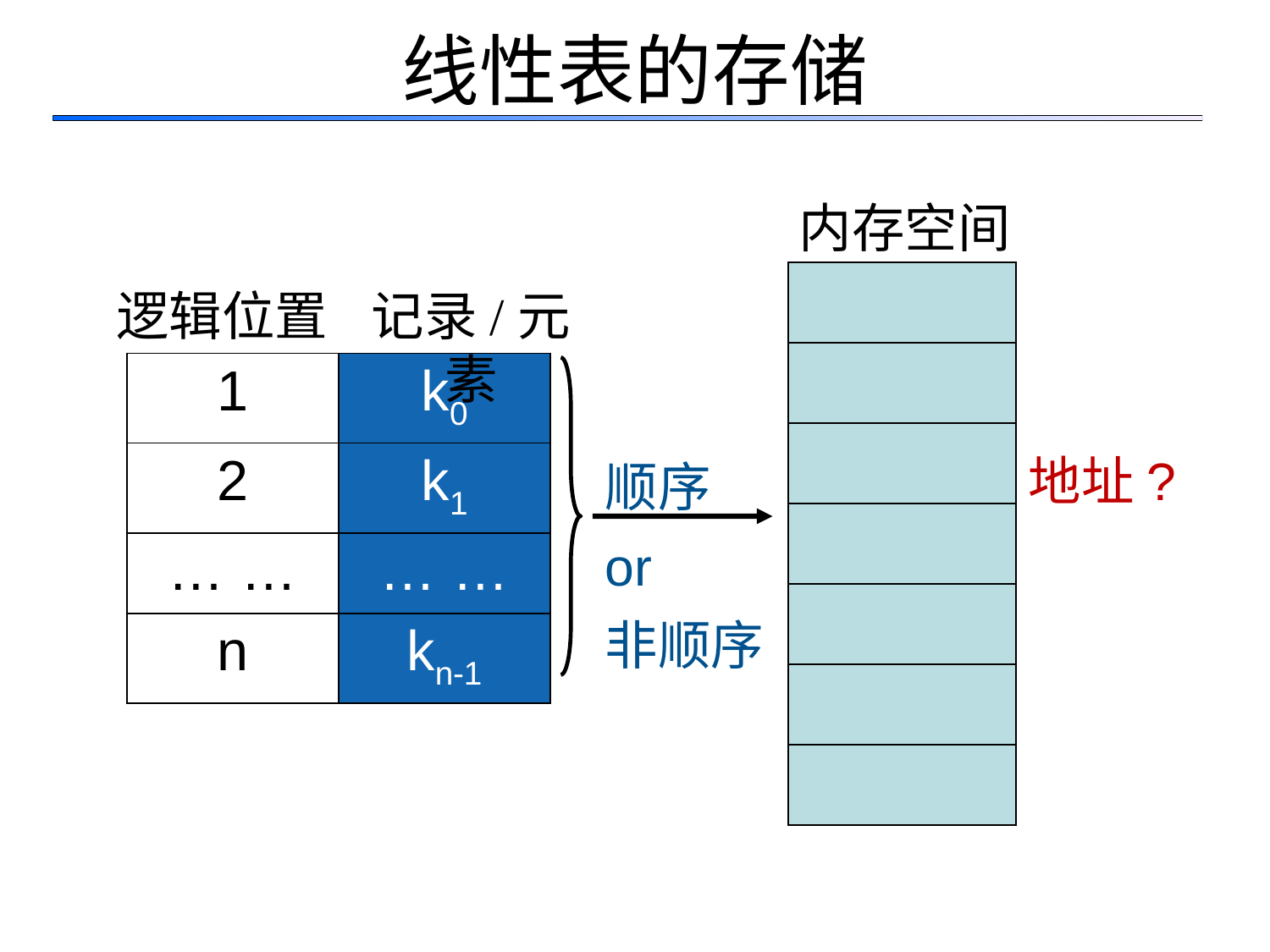

# 线性表的存储

内存空间
|  |
| --- |
|  |
|  |
|  |
|  |
|  |
|  |
逻辑位置
记录/元素
| 1 | k0 |
| --- | --- |
| 2 | k1 |
| … … | … … |
| n | kn-1 |

地址?
顺序 or
非顺序